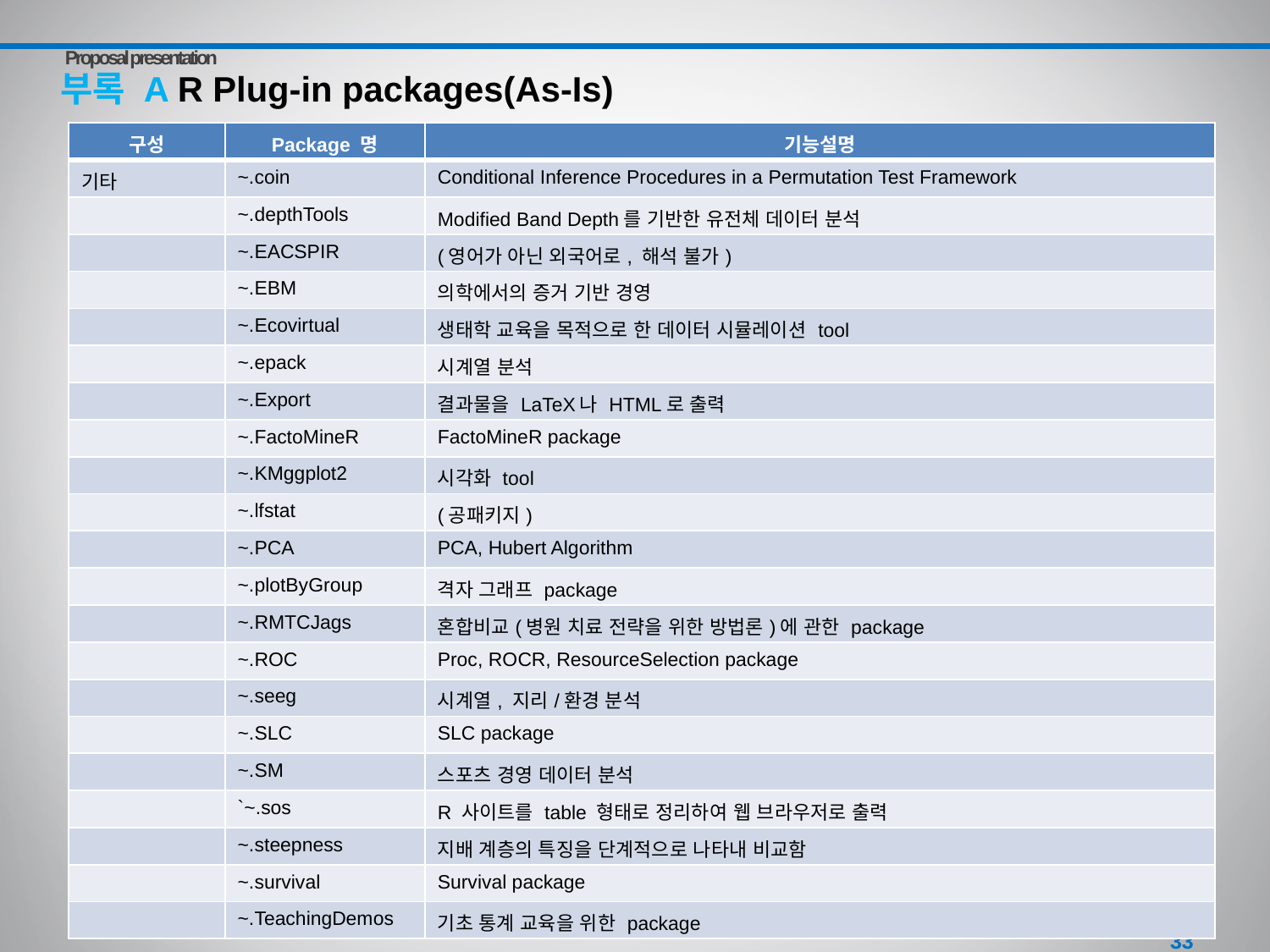

Proposal presentation

부록 A R Plug-in packages(As-Is)

| 구성 | Package 명 | 기능설명 |
| --- | --- | --- |
| 기타 | ~.coin | Conditional Inference Procedures in a Permutation Test Framework |
|  | ~.depthTools | Modified Band Depth를 기반한 유전체 데이터 분석 |
|  | ~.EACSPIR | (영어가 아닌 외국어로, 해석 불가) |
|  | ~.EBM | 의학에서의 증거 기반 경영 |
|  | ~.Ecovirtual | 생태학 교육을 목적으로 한 데이터 시뮬레이션 tool |
|  | ~.epack | 시계열 분석 |
|  | ~.Export | 결과물을 LaTeX나 HTML로 출력 |
|  | ~.FactoMineR | FactoMineR package |
|  | ~.KMggplot2 | 시각화 tool |
|  | ~.lfstat | (공패키지) |
|  | ~.PCA | PCA, Hubert Algorithm |
|  | ~.plotByGroup | 격자 그래프 package |
|  | ~.RMTCJags | 혼합비교(병원 치료 전략을 위한 방법론)에 관한 package |
|  | ~.ROC | Proc, ROCR, ResourceSelection package |
|  | ~.seeg | 시계열, 지리/환경 분석 |
|  | ~.SLC | SLC package |
|  | ~.SM | 스포츠 경영 데이터 분석 |
|  | `~.sos | R 사이트를 table 형태로 정리하여 웹 브라우저로 출력 |
|  | ~.steepness | 지배 계층의 특징을 단계적으로 나타내 비교함 |
|  | ~.survival | Survival package |
|  | ~.TeachingDemos | 기초 통계 교육을 위한 package |

33